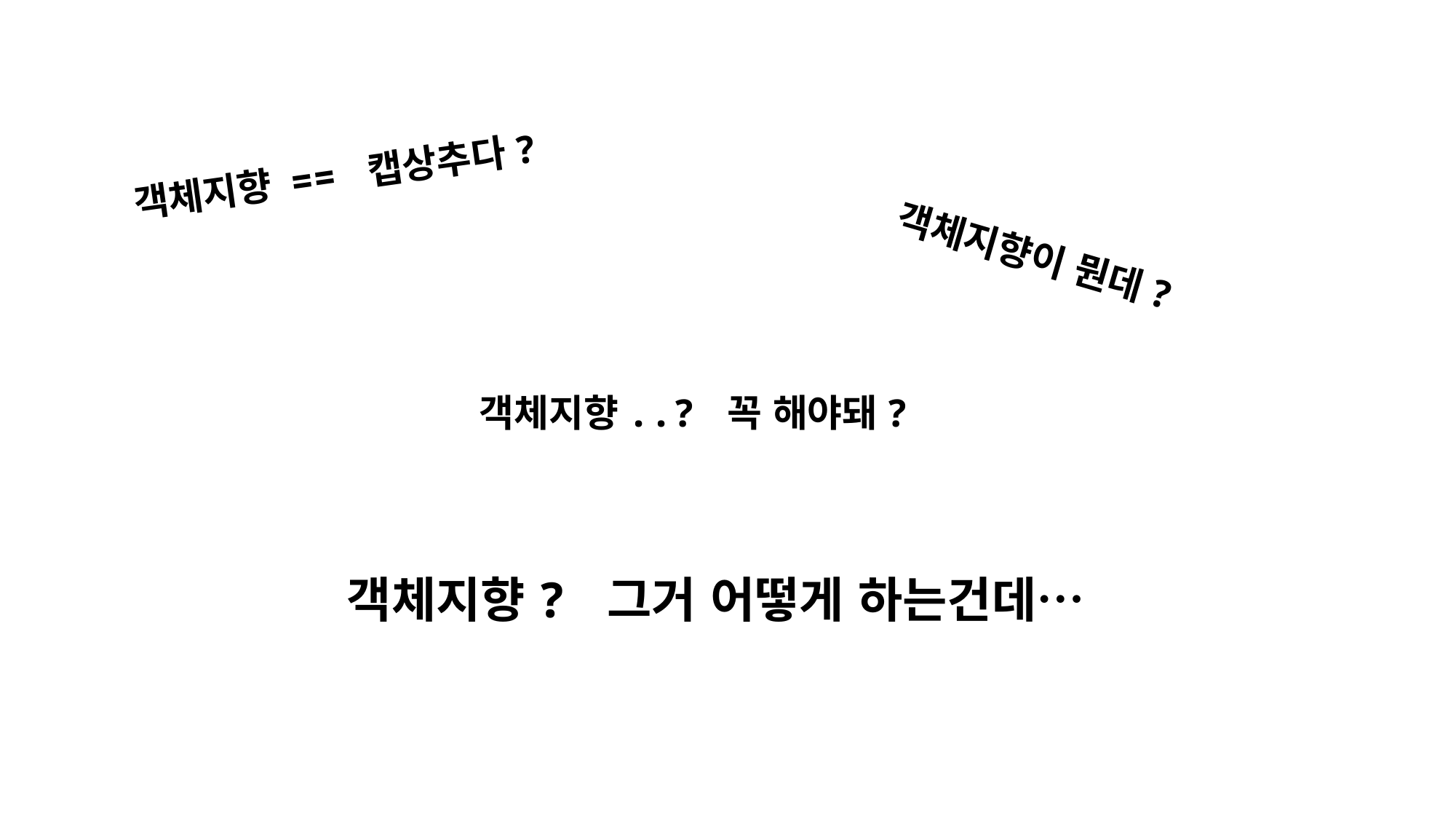

객체지향 == 캡상추다?
객체지향이 뭔데?
객체지향..? 꼭 해야돼?
객체지향? 그거 어떻게 하는건데…